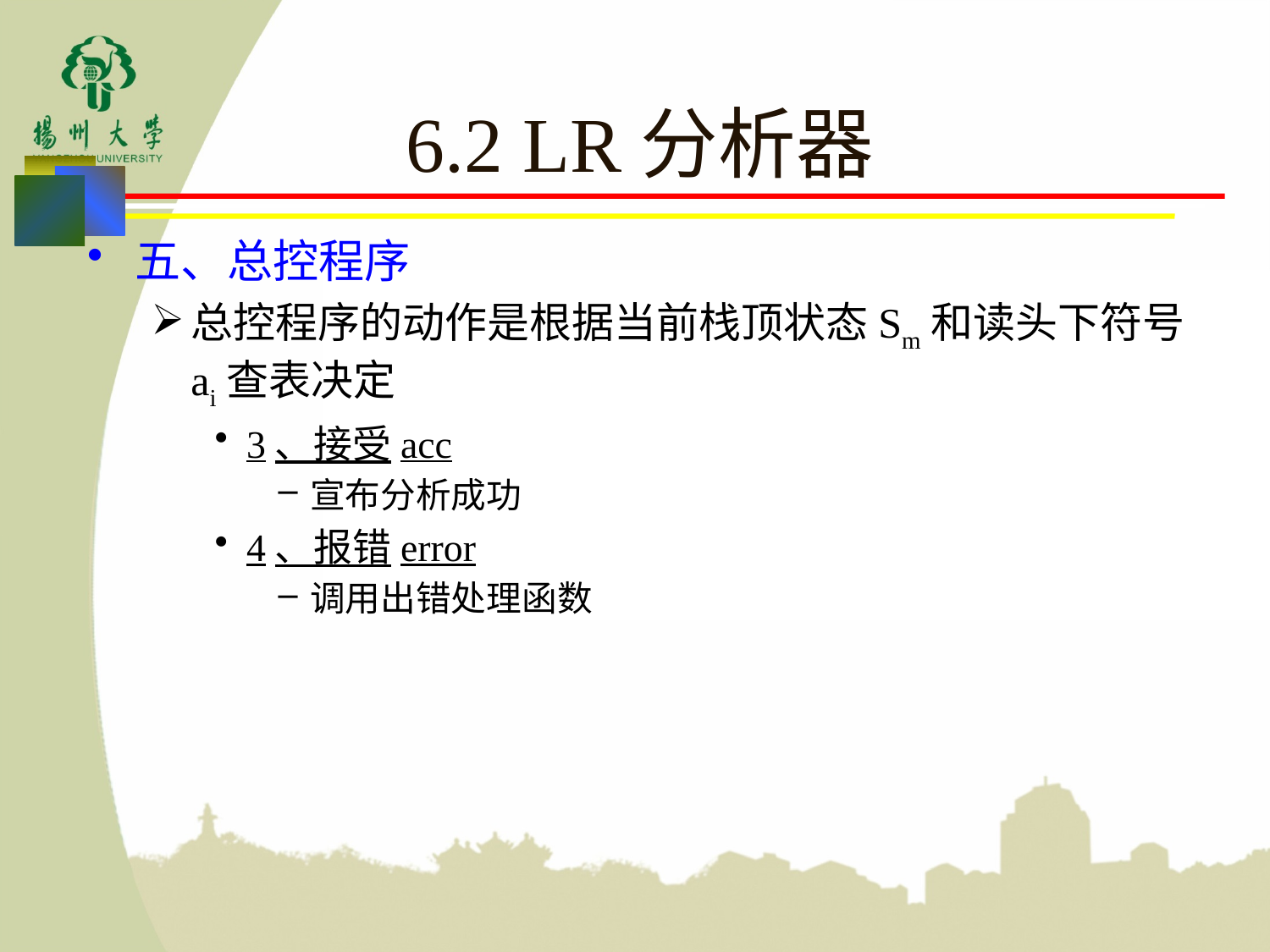

# 6.2 LR分析器
五、总控程序
总控程序的动作是根据当前栈顶状态Sm和读头下符号ai查表决定
3、接受acc
宣布分析成功
4、报错error
调用出错处理函数

14